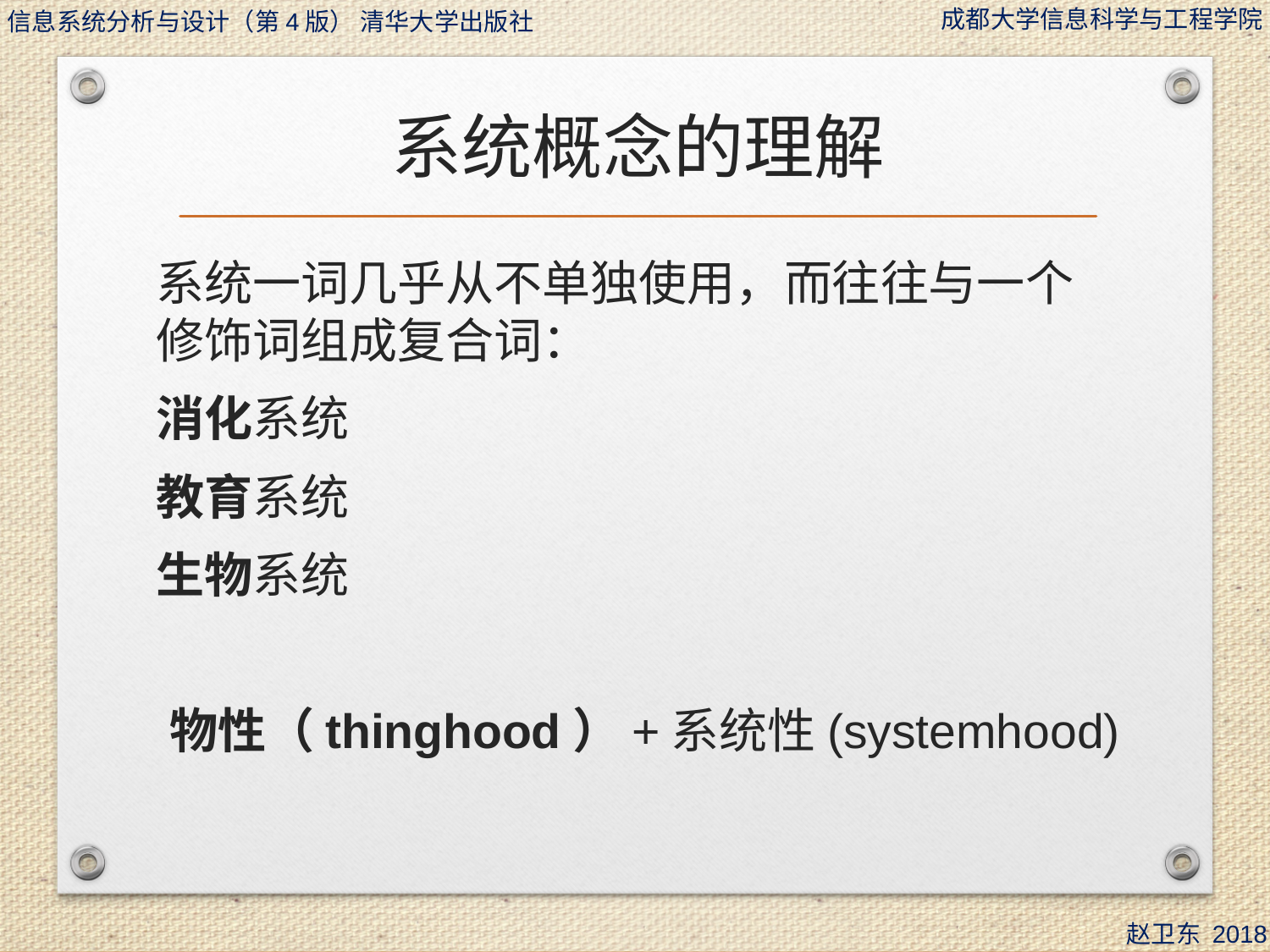

# 系统概念的理解
系统一词几乎从不单独使用，而往往与一个修饰词组成复合词：
消化系统
教育系统
生物系统

物性（thinghood）+系统性(systemhood)